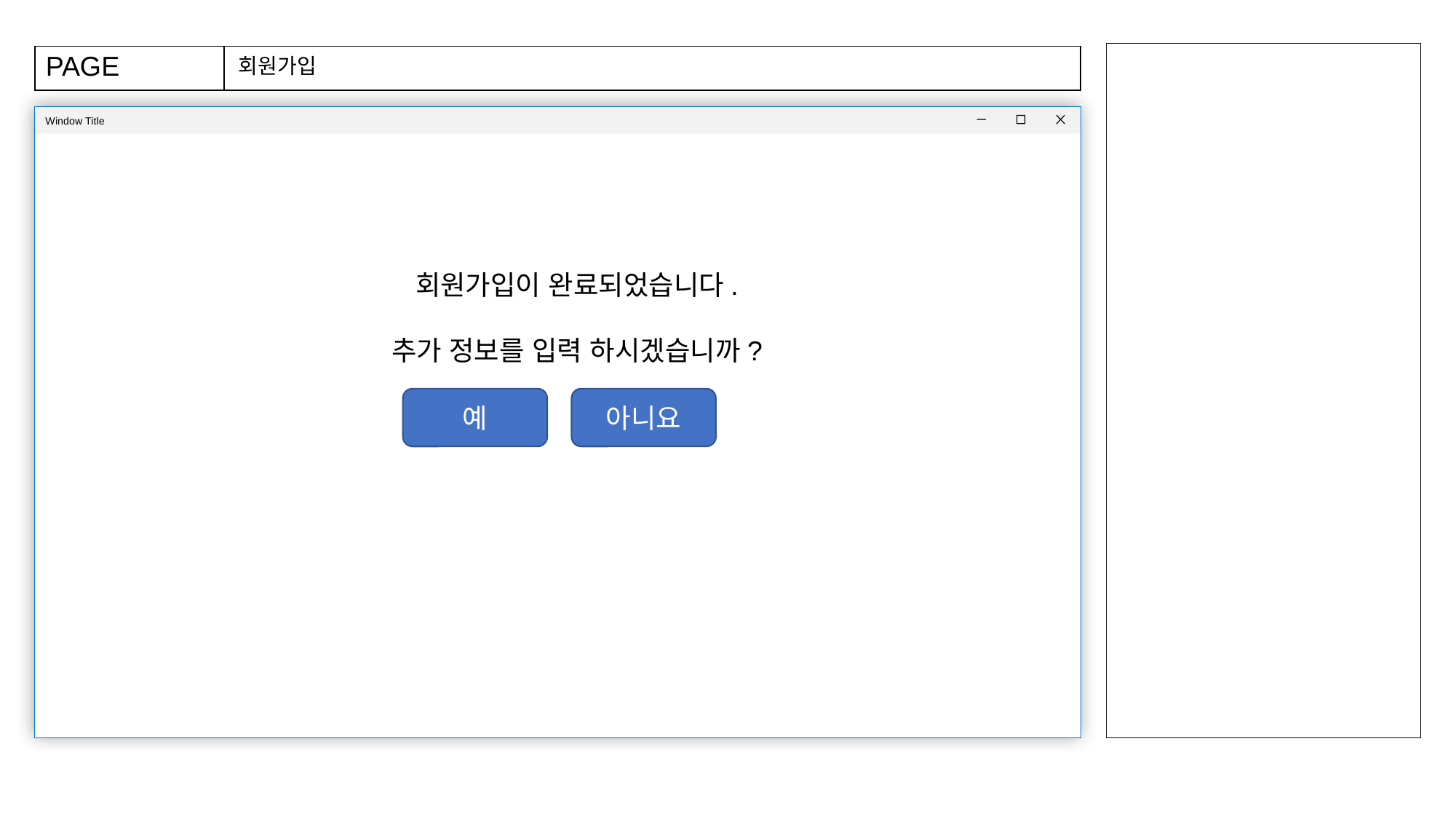

회원가입

회원가입이 완료되었습니다.

추가 정보를 입력 하시겠습니까?
예
아니요